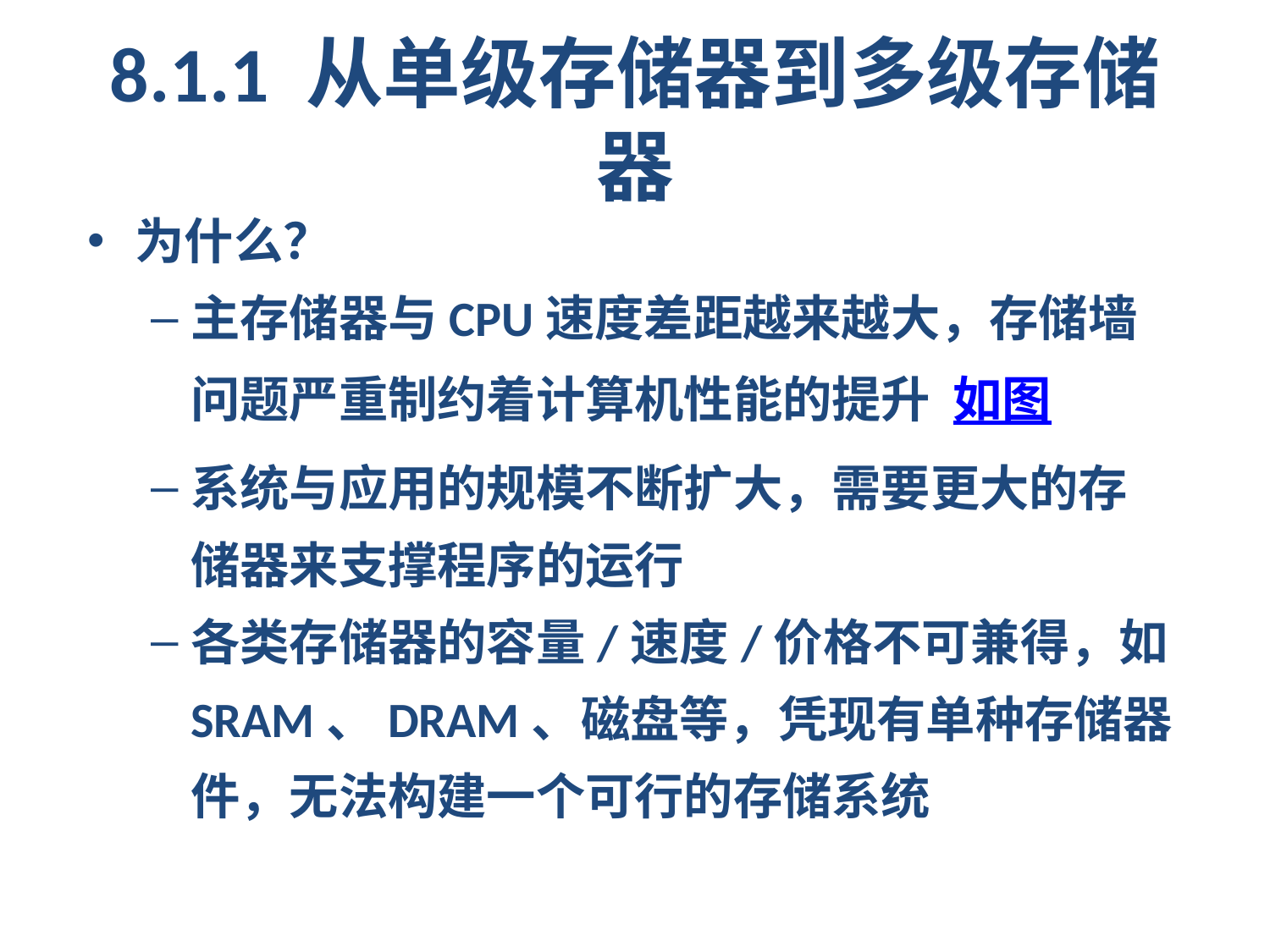

# 8.1.1 从单级存储器到多级存储器
为什么？
主存储器与CPU速度差距越来越大，存储墙问题严重制约着计算机性能的提升  如图
系统与应用的规模不断扩大，需要更大的存储器来支撑程序的运行
各类存储器的容量/速度/价格不可兼得，如SRAM、DRAM、磁盘等，凭现有单种存储器件，无法构建一个可行的存储系统